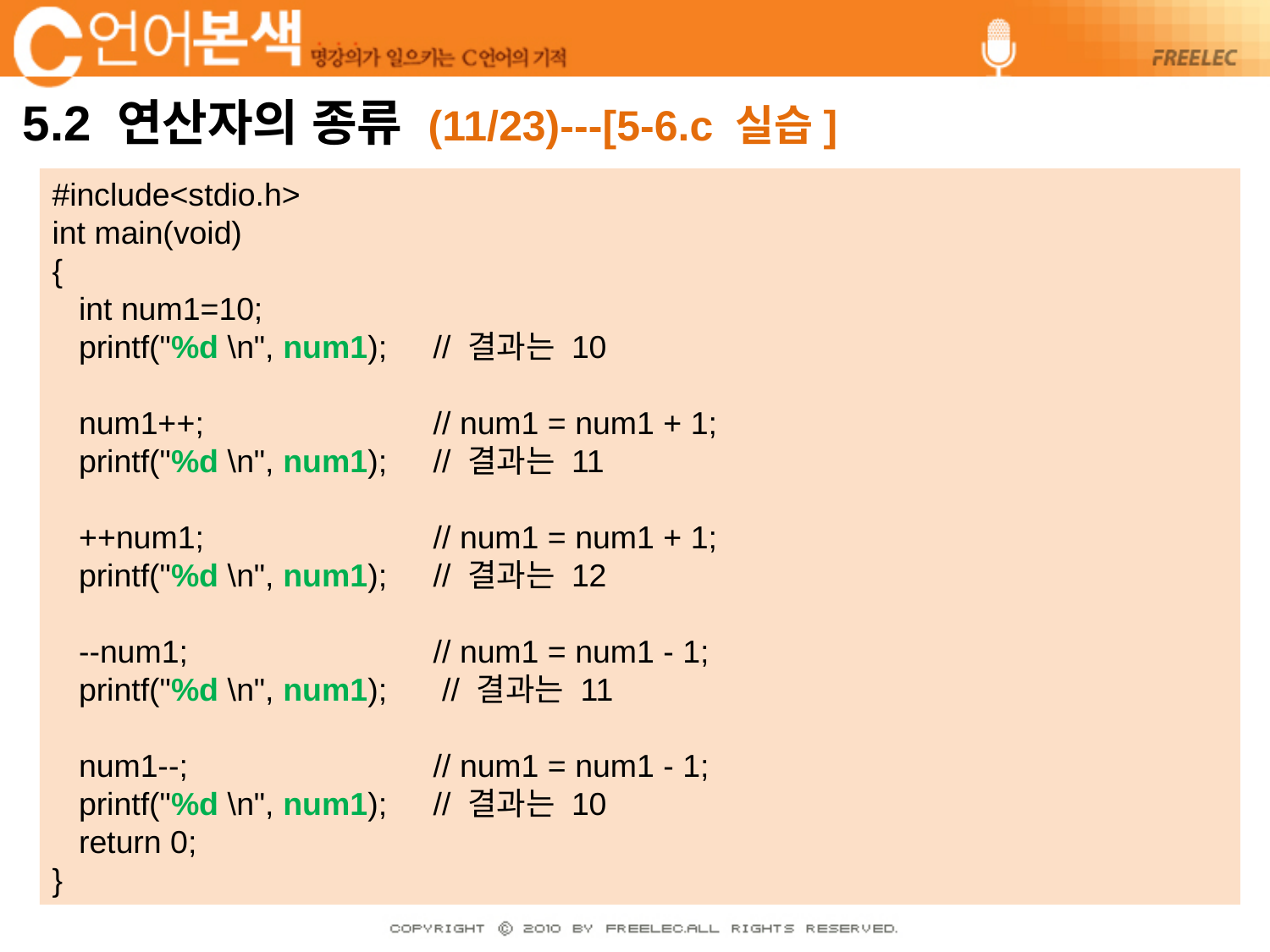

# 5.2 연산자의 종류 (11/23)---[5-6.c 실습]
#include<stdio.h>
int main(void)
{
   int num1=10;
   printf("%d \n", num1);	// 결과는 10

   num1++;		// num1 = num1 + 1;
   printf("%d \n", num1);	// 결과는 11

   ++num1;		// num1 = num1 + 1;
   printf("%d \n", num1);	// 결과는 12

   --num1;		// num1 = num1 - 1;
   printf("%d \n", num1);	 // 결과는 11

   num1--;		// num1 = num1 - 1;
   printf("%d \n", num1);	// 결과는 10
   return 0;
}